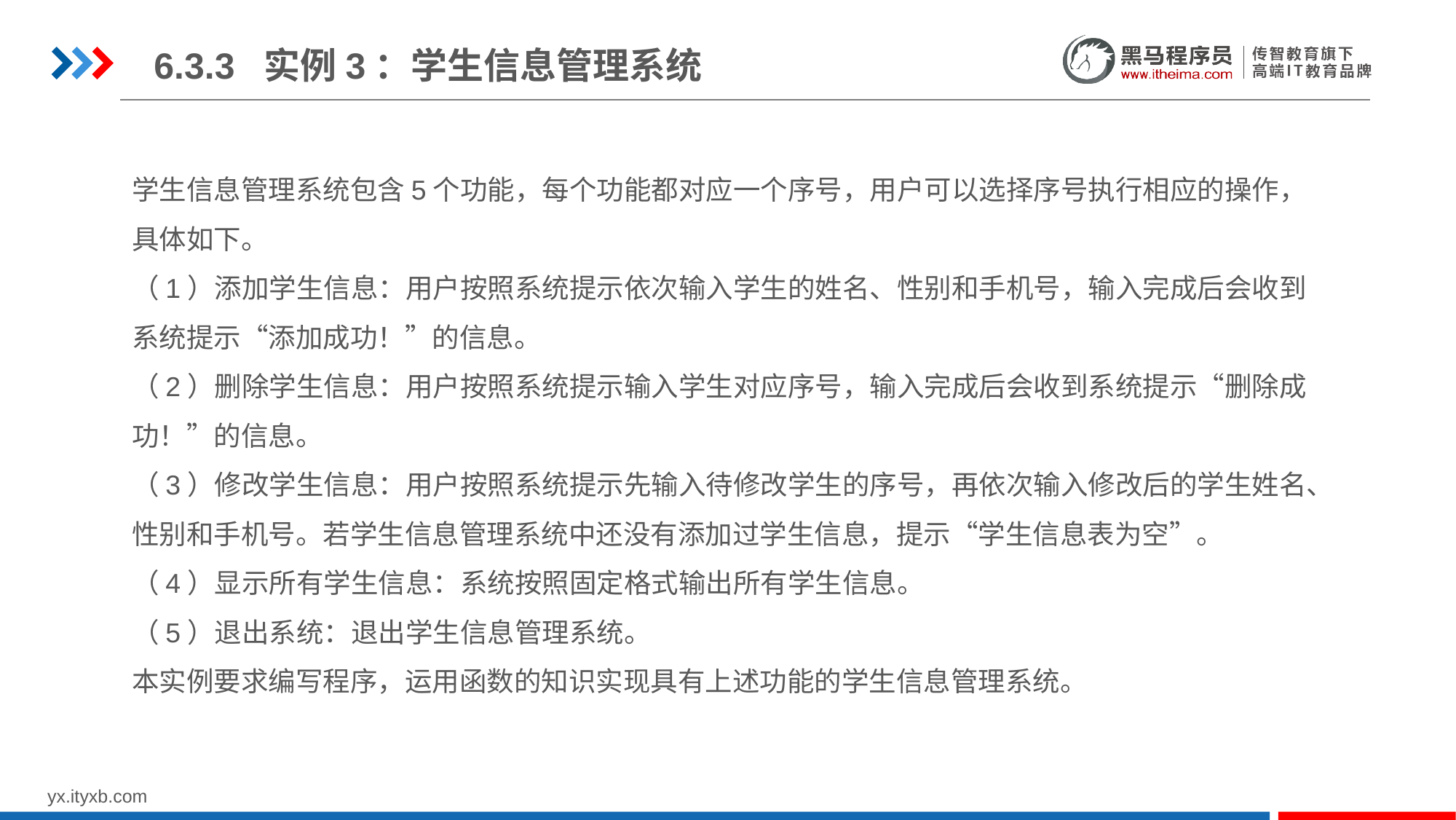

6.3.3  实例3：学生信息管理系统
学生信息管理系统包含5个功能，每个功能都对应一个序号，用户可以选择序号执行相应的操作，具体如下。
（1）添加学生信息：用户按照系统提示依次输入学生的姓名、性别和手机号，输入完成后会收到系统提示“添加成功！”的信息。
（2）删除学生信息：用户按照系统提示输入学生对应序号，输入完成后会收到系统提示“删除成功！”的信息。
（3）修改学生信息：用户按照系统提示先输入待修改学生的序号，再依次输入修改后的学生姓名、性别和手机号。若学生信息管理系统中还没有添加过学生信息，提示“学生信息表为空”。
（4）显示所有学生信息：系统按照固定格式输出所有学生信息。
（5）退出系统：退出学生信息管理系统。
本实例要求编写程序，运用函数的知识实现具有上述功能的学生信息管理系统。